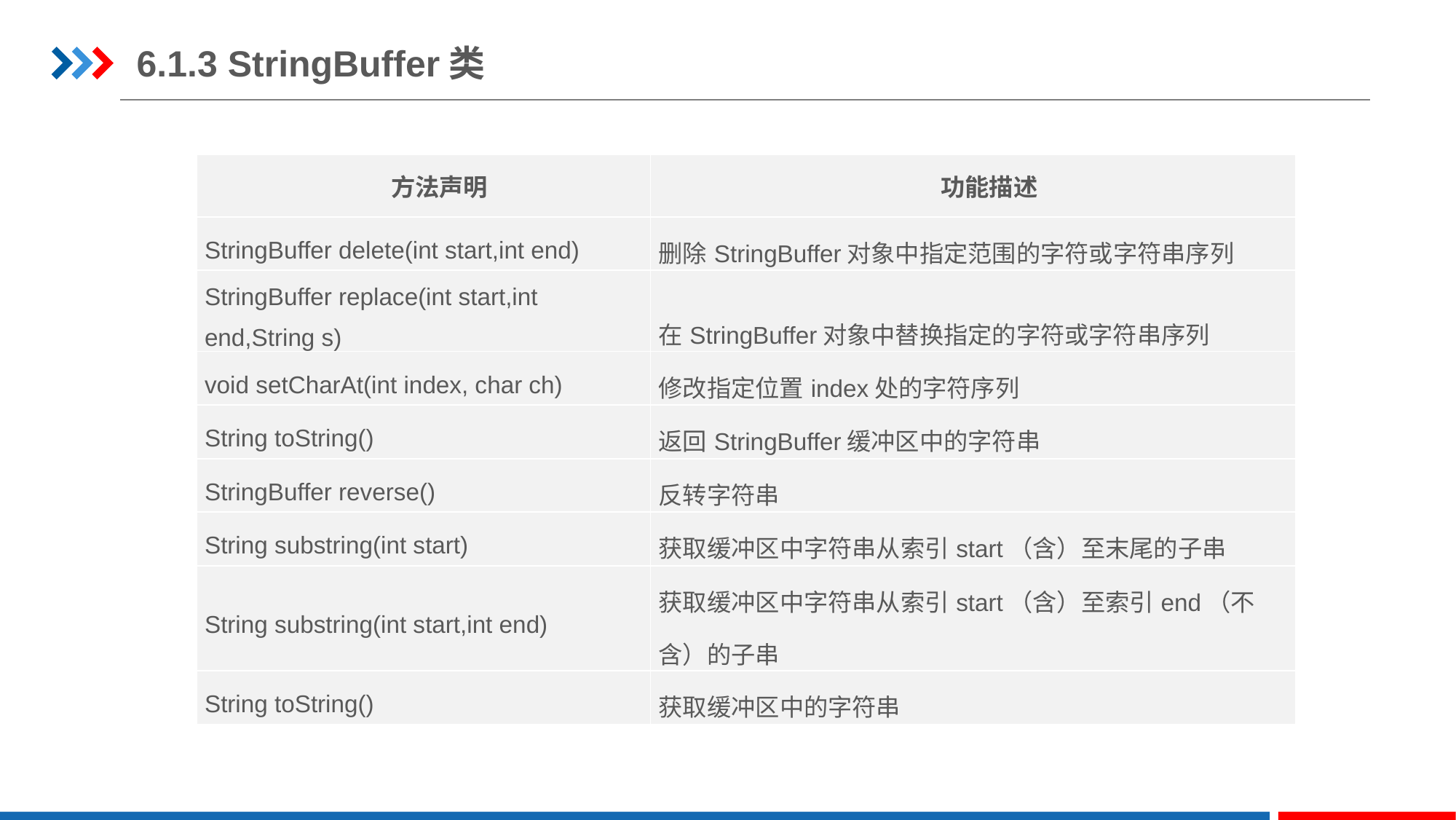

6.1.3 StringBuffer类
| 方法声明 | 功能描述 |
| --- | --- |
| StringBuffer delete(int start,int end) | 删除StringBuffer对象中指定范围的字符或字符串序列 |
| StringBuffer replace(int start,int end,String s) | 在StringBuffer对象中替换指定的字符或字符串序列 |
| void setCharAt(int index, char ch) | 修改指定位置index处的字符序列 |
| String toString() | 返回StringBuffer缓冲区中的字符串 |
| StringBuffer reverse() | 反转字符串 |
| String substring(int start) | 获取缓冲区中字符串从索引start（含）至末尾的子串 |
| String substring(int start,int end) | 获取缓冲区中字符串从索引start（含）至索引end（不含）的子串 |
| String toString() | 获取缓冲区中的字符串 |